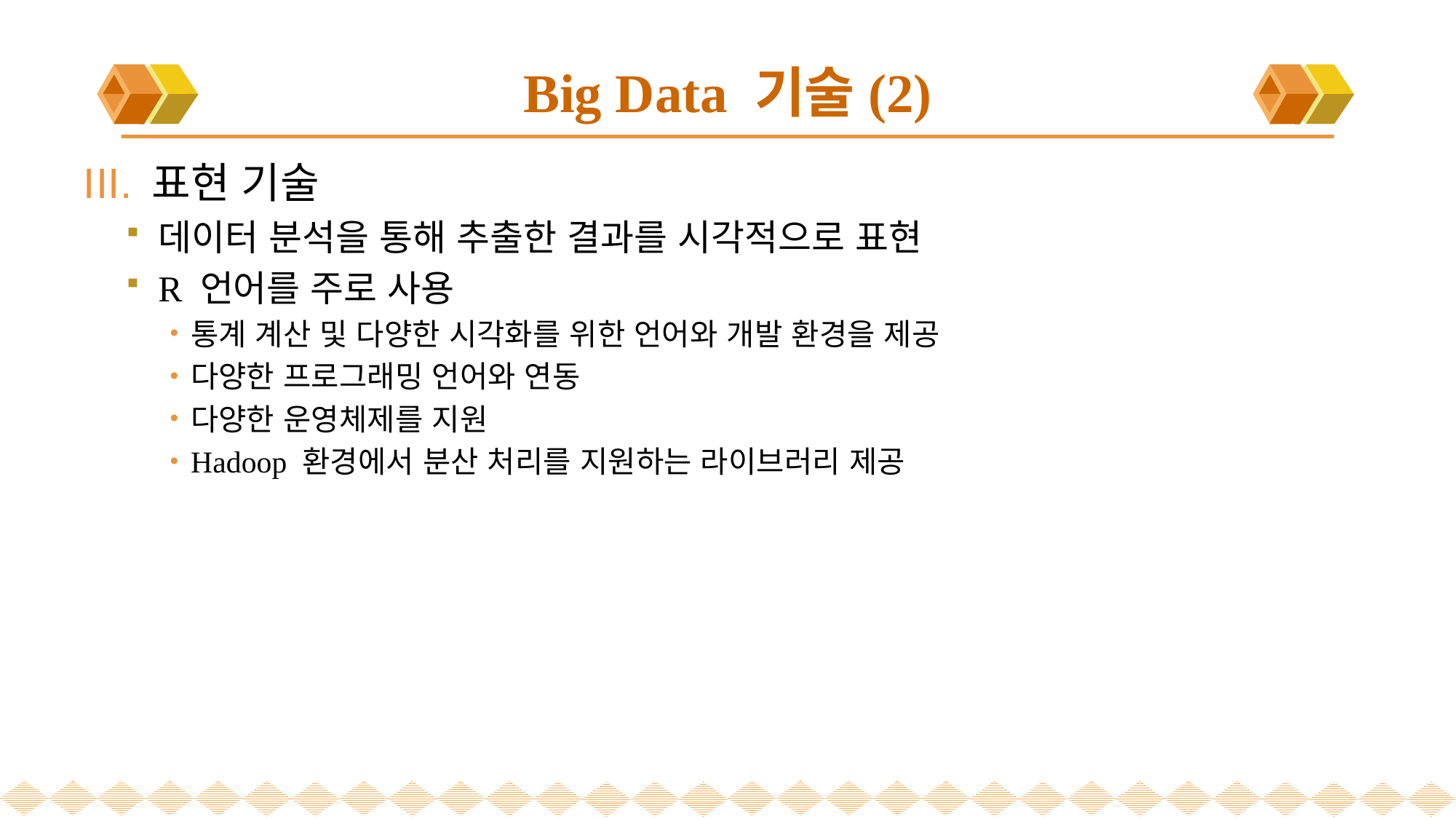

# Big Data 기술(2)
표현 기술
데이터 분석을 통해 추출한 결과를 시각적으로 표현
R 언어를 주로 사용
통계 계산 및 다양한 시각화를 위한 언어와 개발 환경을 제공
다양한 프로그래밍 언어와 연동
다양한 운영체제를 지원
Hadoop 환경에서 분산 처리를 지원하는 라이브러리 제공